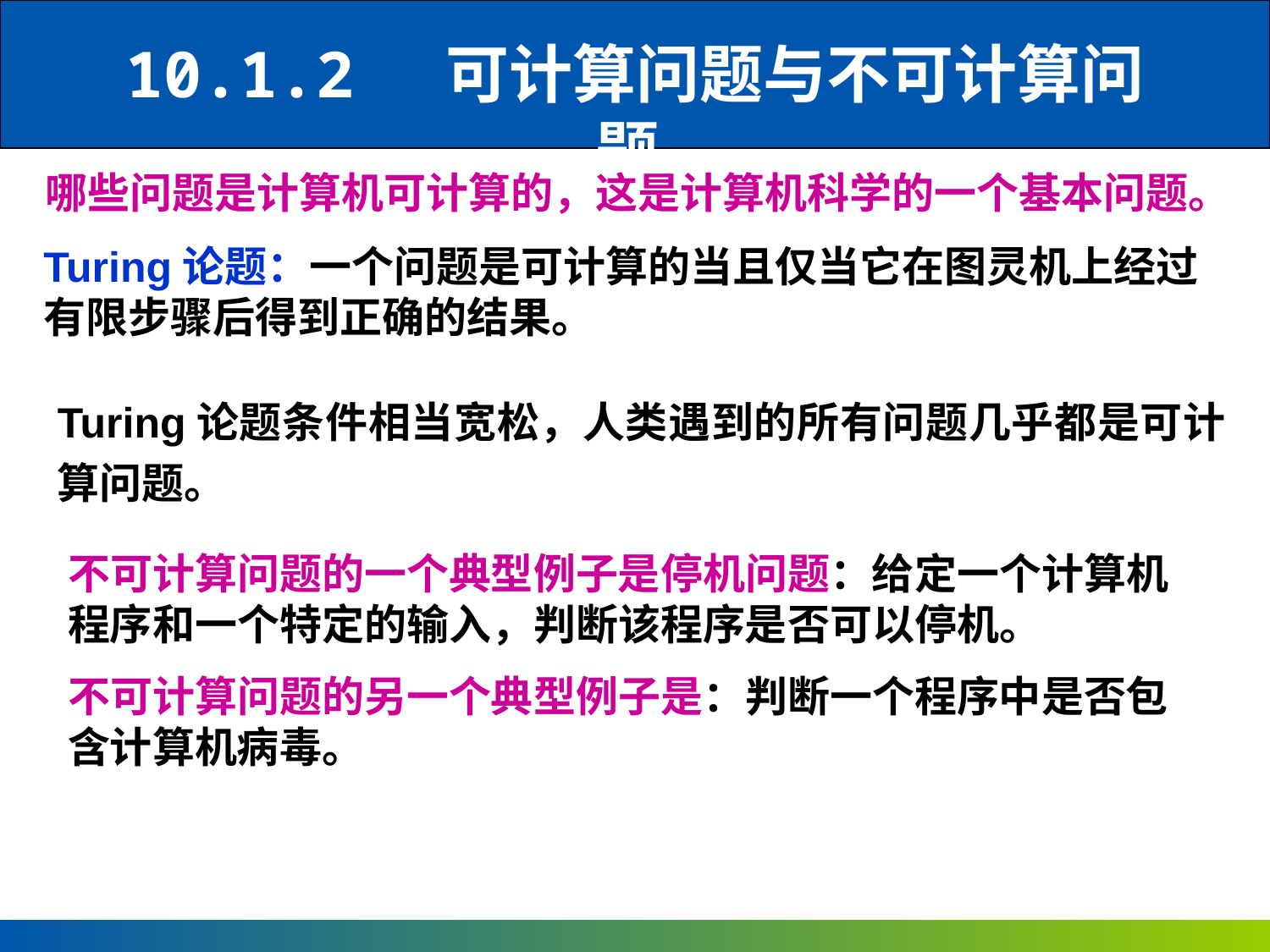

10.1.2  可计算问题与不可计算问题
哪些问题是计算机可计算的，这是计算机科学的一个基本问题。
Turing论题：一个问题是可计算的当且仅当它在图灵机上经过有限步骤后得到正确的结果。
Turing论题条件相当宽松，人类遇到的所有问题几乎都是可计算问题。
不可计算问题的一个典型例子是停机问题：给定一个计算机程序和一个特定的输入，判断该程序是否可以停机。
不可计算问题的另一个典型例子是：判断一个程序中是否包含计算机病毒。